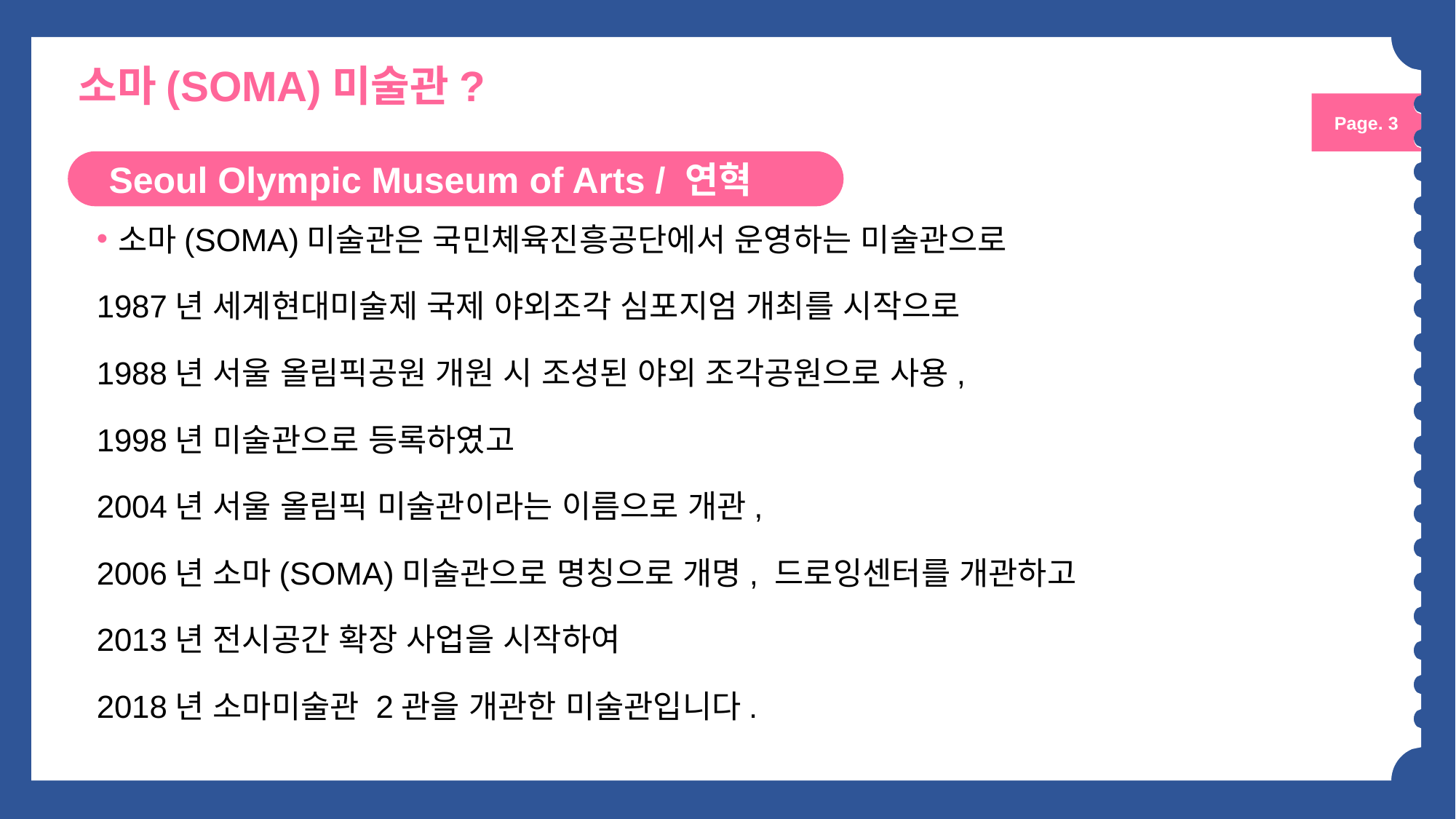

소마(SOMA)미술관?
Page. 3

Seoul Olympic Museum of Arts / 연혁
소마(SOMA)미술관은 국민체육진흥공단에서 운영하는 미술관으로
1987년 세계현대미술제 국제 야외조각 심포지엄 개최를 시작으로
1988년 서울 올림픽공원 개원 시 조성된 야외 조각공원으로 사용,
1998년 미술관으로 등록하였고
2004년 서울 올림픽 미술관이라는 이름으로 개관,
2006년 소마(SOMA)미술관으로 명칭으로 개명, 드로잉센터를 개관하고
2013년 전시공간 확장 사업을 시작하여
2018년 소마미술관 2관을 개관한 미술관입니다.